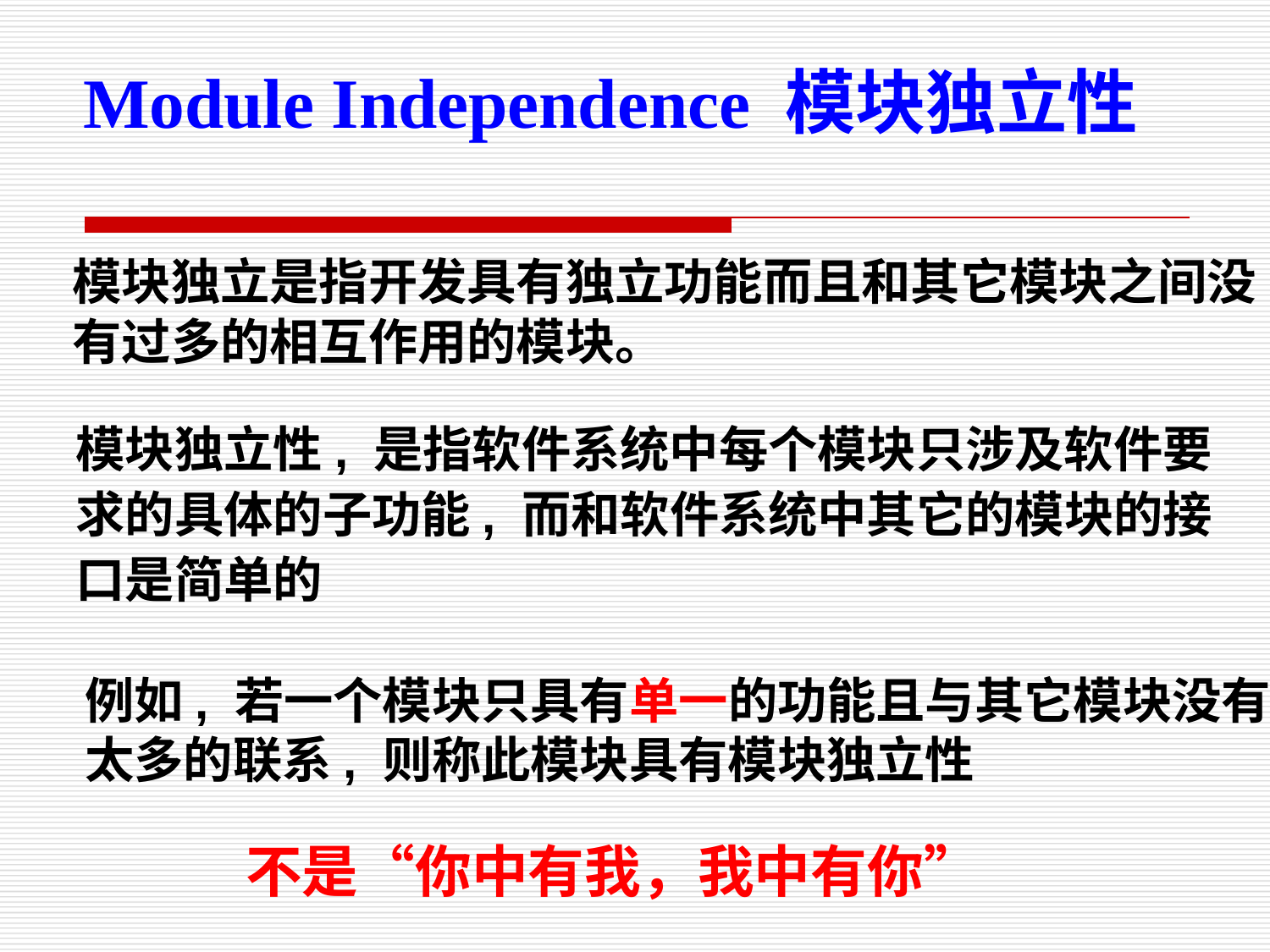

Module Independence 模块独立性
模块独立是指开发具有独立功能而且和其它模块之间没有过多的相互作用的模块。
模块独立性, 是指软件系统中每个模块只涉及软件要求的具体的子功能, 而和软件系统中其它的模块的接口是简单的
例如, 若一个模块只具有单一的功能且与其它模块没有太多的联系, 则称此模块具有模块独立性
不是“你中有我，我中有你”